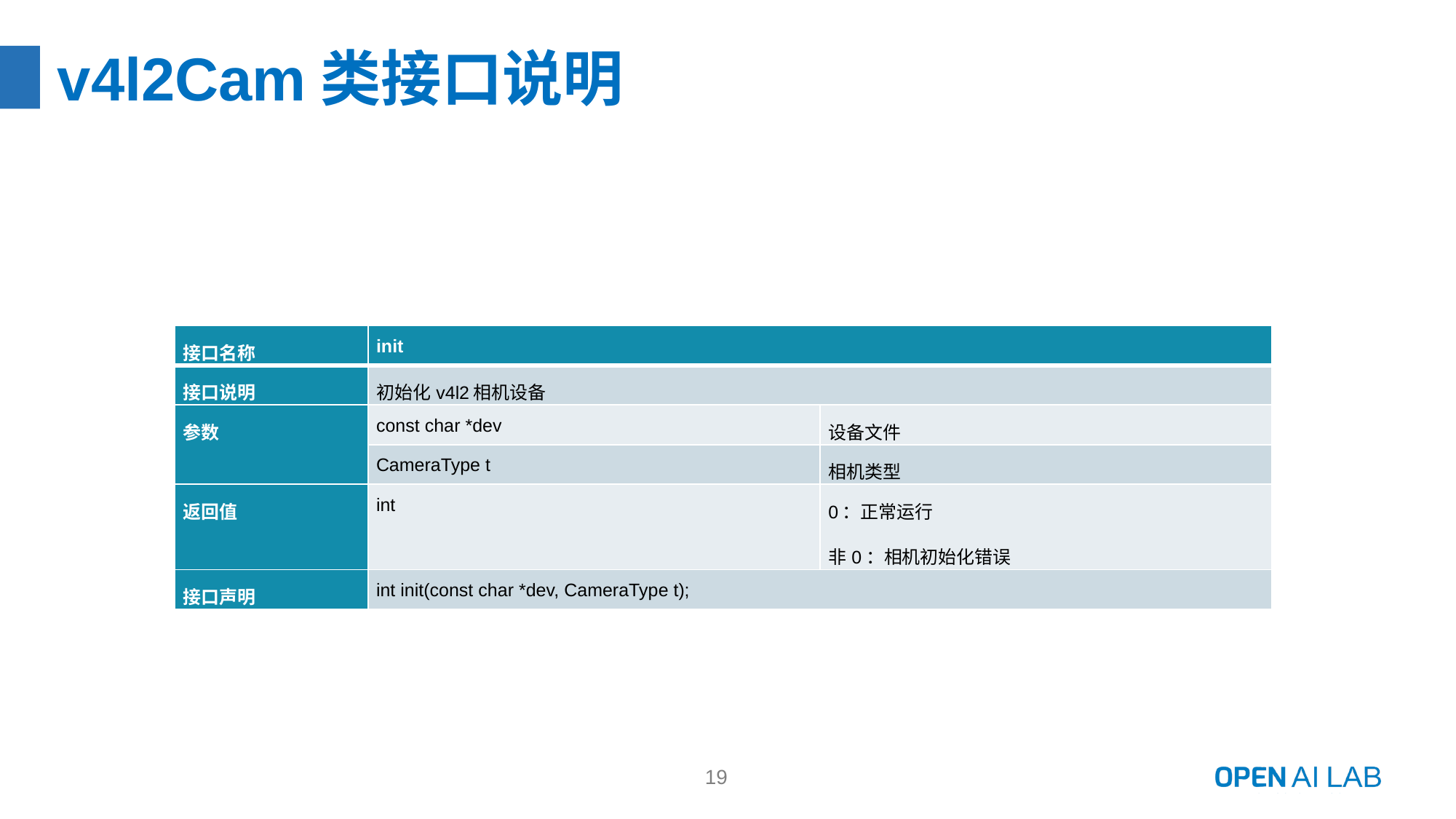

# v4l2Cam类接口说明

| 接口名称 | init |  |
| --- | --- | --- |
| 接口说明 | 初始化v4l2相机设备 |  |
| 参数 | const char \*dev | 设备文件 |
|  | CameraType t | 相机类型 |
| 返回值 | int | 0：正常运行 非0：相机初始化错误 |
| 接口声明 | int init(const char \*dev, CameraType t); |  |